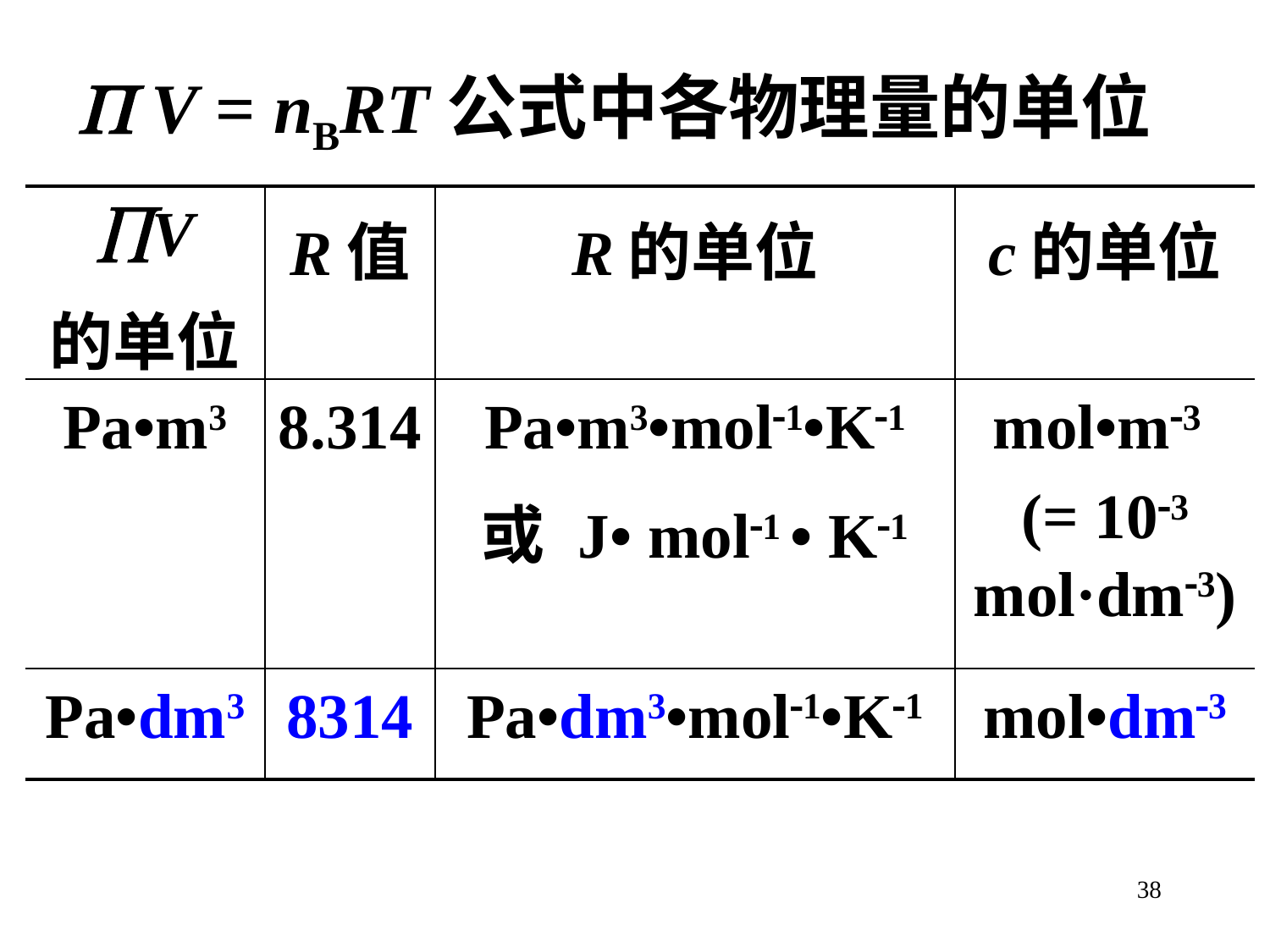

Π V = nBRT公式中各物理量的单位
| ∏V 的单位 | R值 | R的单位 | c的单位 |
| --- | --- | --- | --- |
| Pa•m3 | 8.314 | Pa•m3•mol−1•K−1 或 J• mol−1 • K−1 | mol•m−3 (= 10−3 mol·dm−3) |
| Pa•dm3 | 8314 | Pa•dm3•mol−1•K−1 | mol•dm−3 |
38